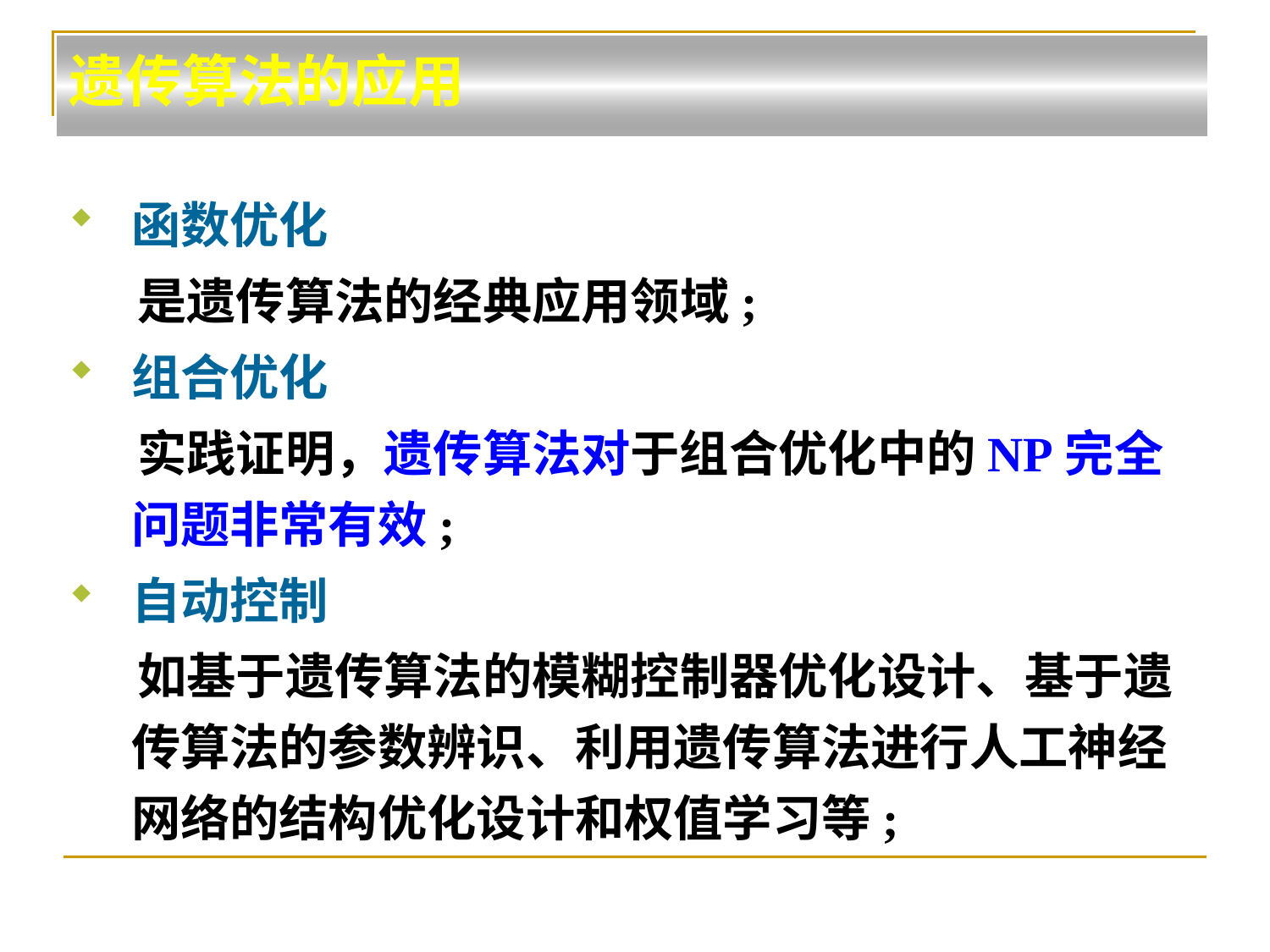

遗传算法的应用
函数优化
     是遗传算法的经典应用领域;
组合优化
     实践证明，遗传算法对于组合优化中的NP完全问题非常有效;
自动控制
     如基于遗传算法的模糊控制器优化设计、基于遗传算法的参数辨识、利用遗传算法进行人工神经网络的结构优化设计和权值学习等;